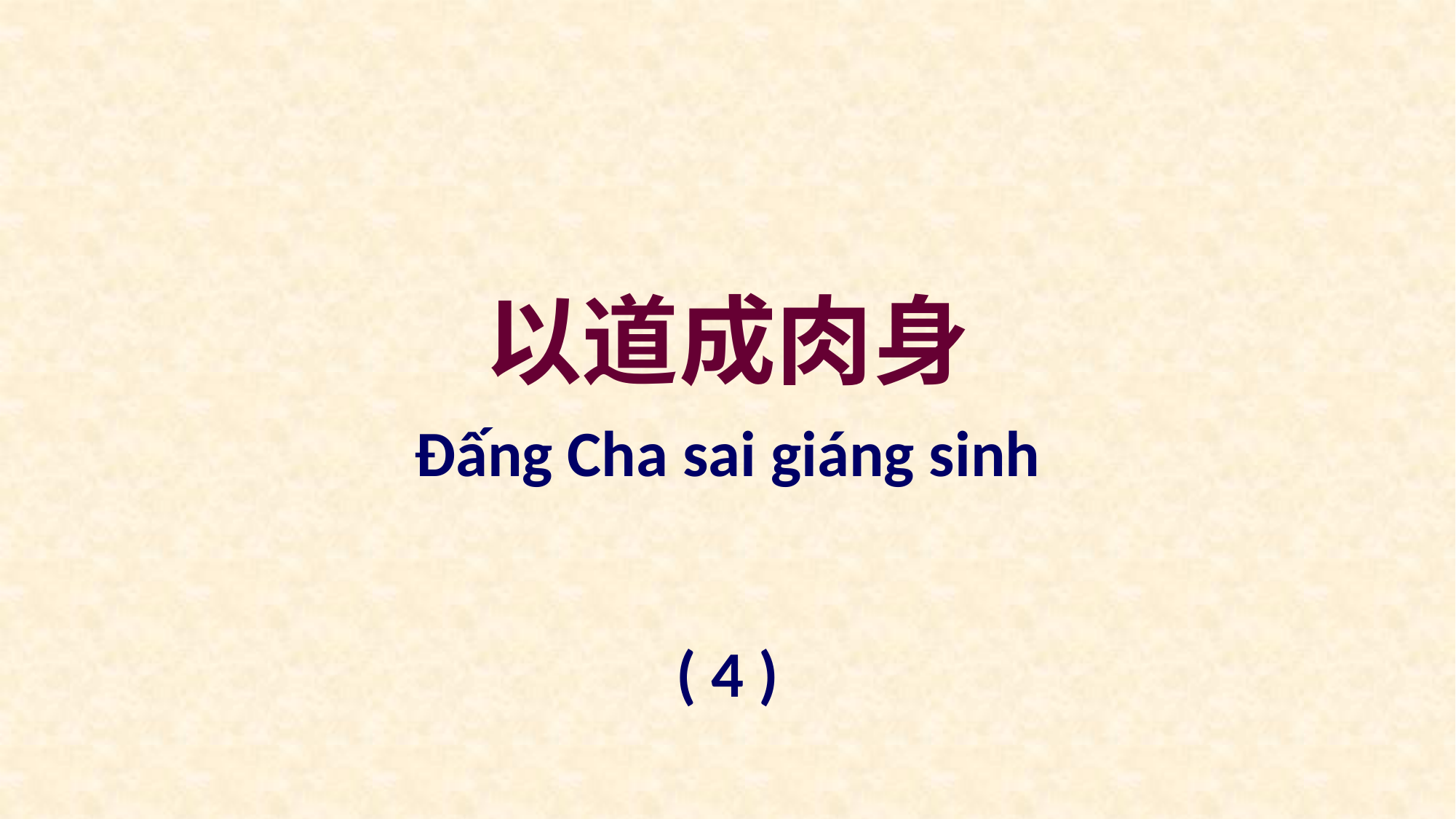

以道成肉身
Ðấng Cha sai giáng sinh
( 4 )